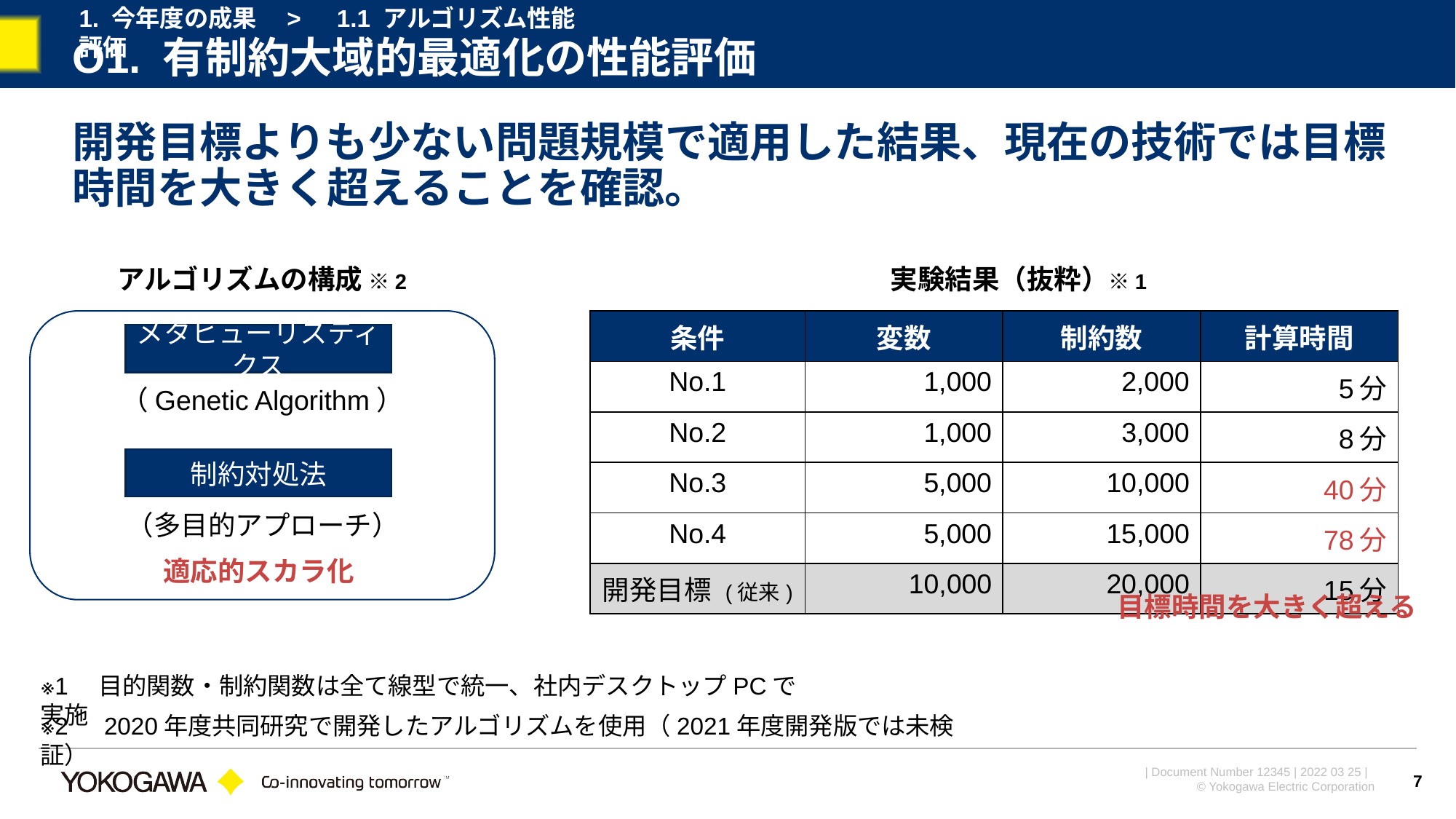

1. 今年度の成果　>　1.1 アルゴリズム性能評価
O1. 有制約大域的最適化の性能評価
開発目標よりも少ない問題規模で適用した結果、現在の技術では目標時間を大きく超えることを確認。
アルゴリズムの構成 ※2
実験結果（抜粋）※1

| 条件 | 変数 | 制約数 | 計算時間 |
| --- | --- | --- | --- |
| No.1 | 1,000 | 2,000 | 5分 |
| No.2 | 1,000 | 3,000 | 8分 |
| No.3 | 5,000 | 10,000 | 40分 |
| No.4 | 5,000 | 15,000 | 78分 |
| 開発目標 (従来) | 10,000 | 20,000 | 15分 |
メタヒューリスティクス
（Genetic Algorithm）
制約対処法
（多目的アプローチ）
適応的スカラ化
目標時間を大きく超える
※1　目的関数・制約関数は全て線型で統一、社内デスクトップPCで実施
※2　2020年度共同研究で開発したアルゴリズムを使用（2021年度開発版では未検証）
7